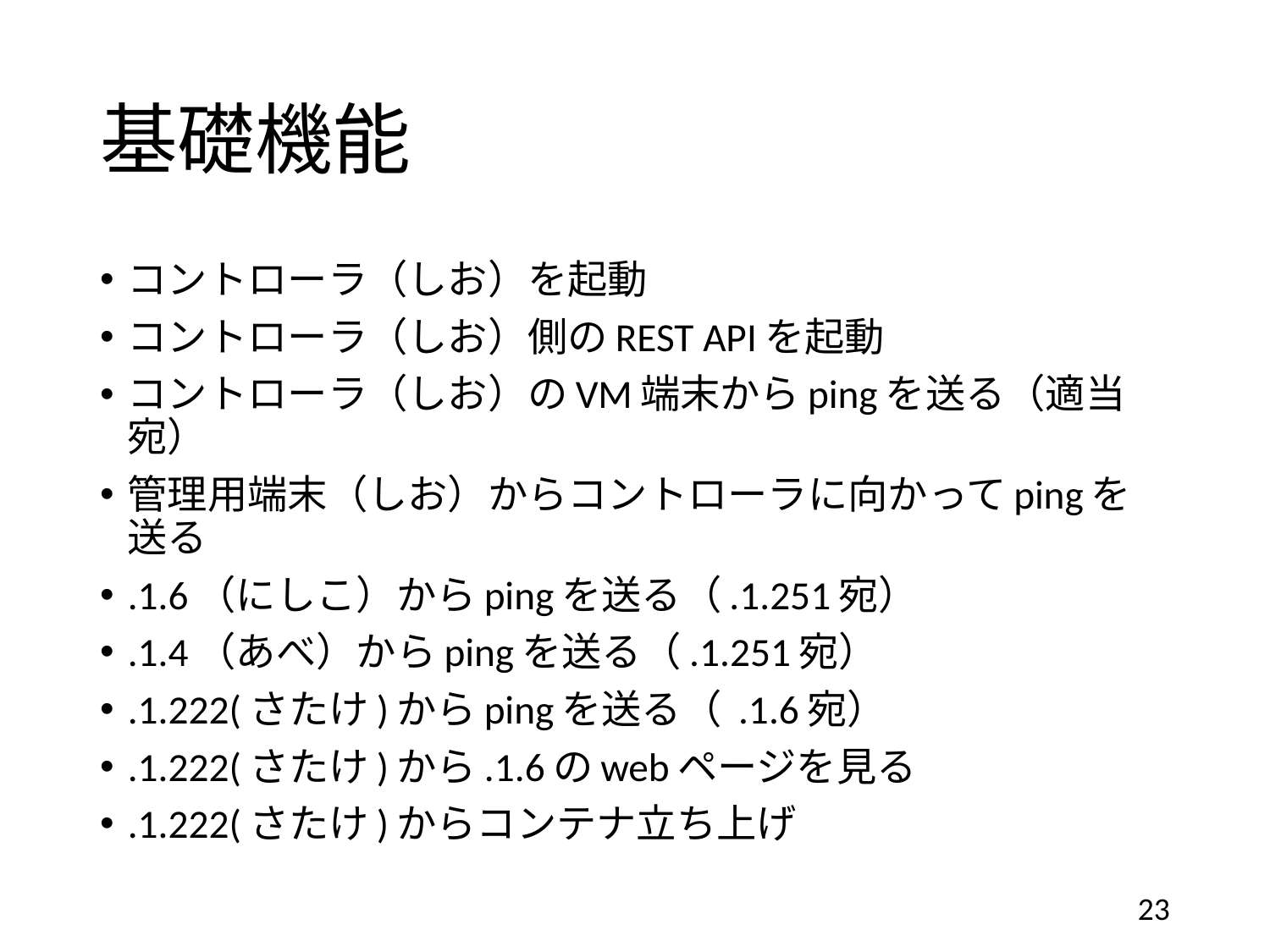

# 基礎機能
コントローラ（しお）を起動
コントローラ（しお）側のREST APIを起動
コントローラ（しお）のVM端末からpingを送る（適当宛）
管理用端末（しお）からコントローラに向かってpingを送る
.1.6（にしこ）からpingを送る（.1.251宛）
.1.4（あべ）からpingを送る（.1.251宛）
.1.222(さたけ)からpingを送る（ .1.6宛）
.1.222(さたけ)から.1.6のwebページを見る
.1.222(さたけ)からコンテナ立ち上げ
23